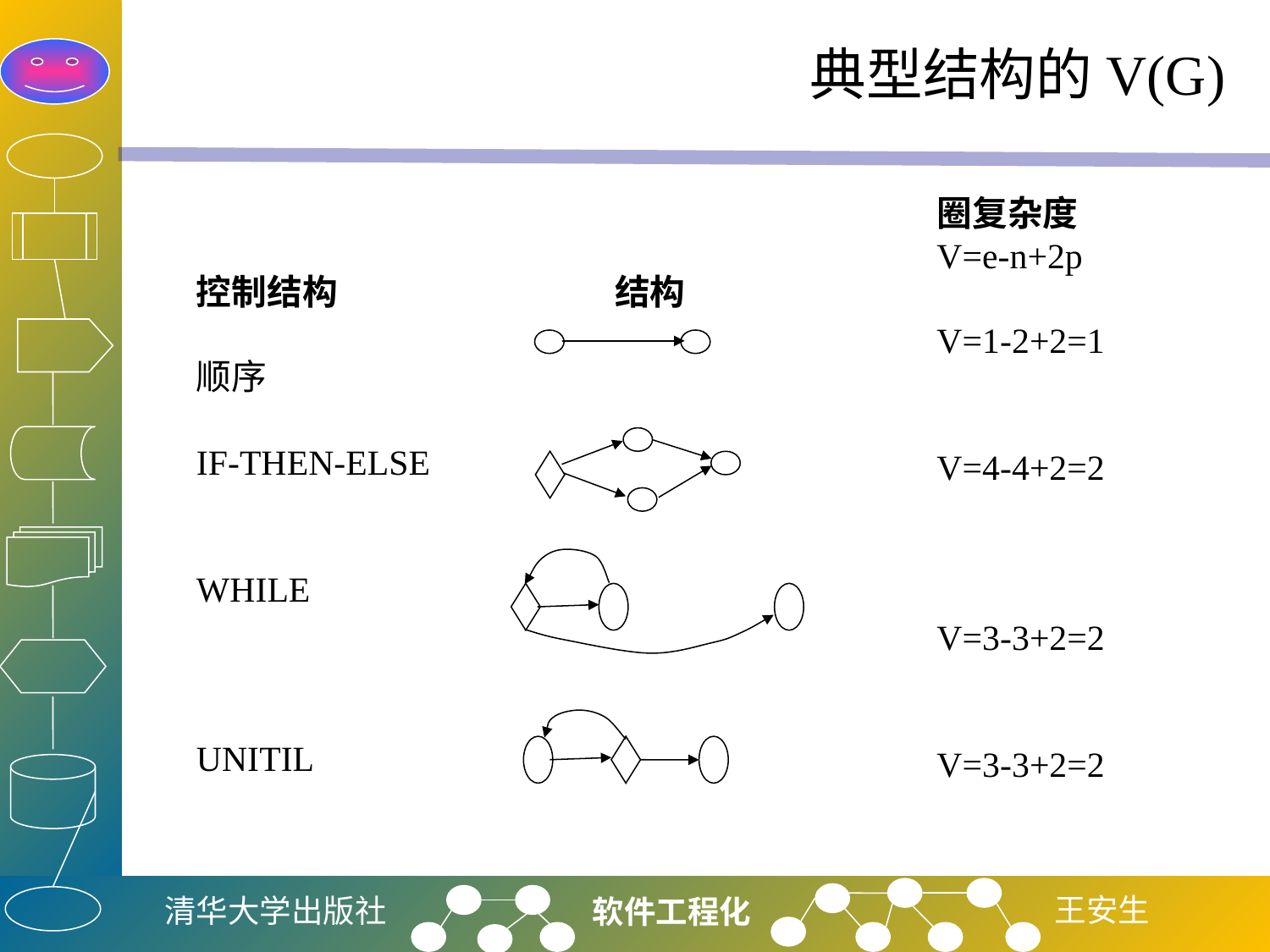

# 典型结构的V(G)
圈复杂度
V=e-n+2p

V=1-2+2=1

V=4-4+2=2

V=3-3+2=2

V=3-3+2=2
控制结构

顺序

IF-THEN-ELSE

WHILE

UNITIL
结构